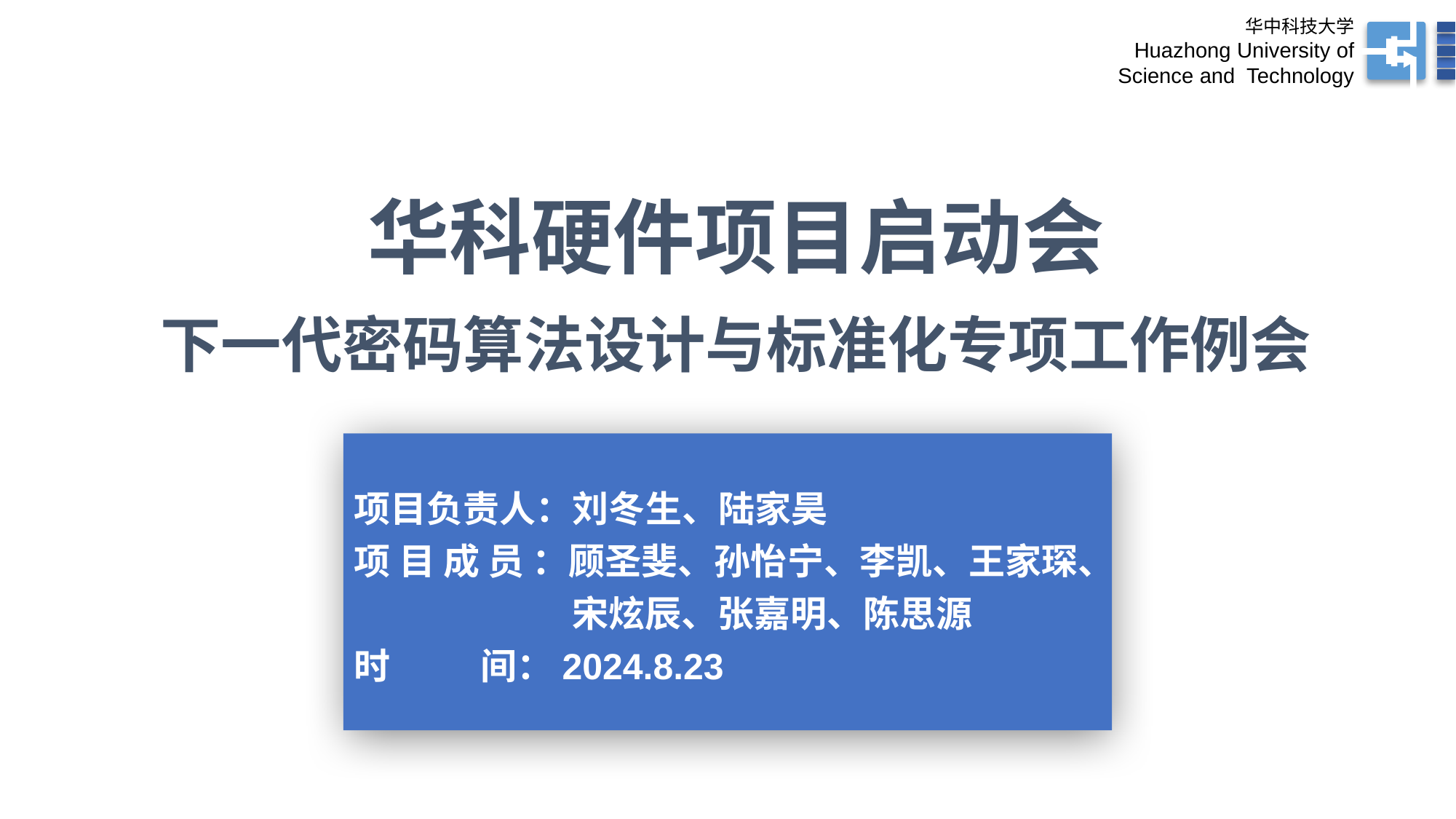

华中科技大学
Huazhong University of
 Science and  Technology

华科硬件项目启动会
下一代密码算法设计与标准化专项工作例会
项目负责人：刘冬生、陆家昊
项 目 成 员 ：顾圣斐、孙怡宁、李凯、王家琛、
		宋炫辰、张嘉明、陈思源
时           间：2024.8.23